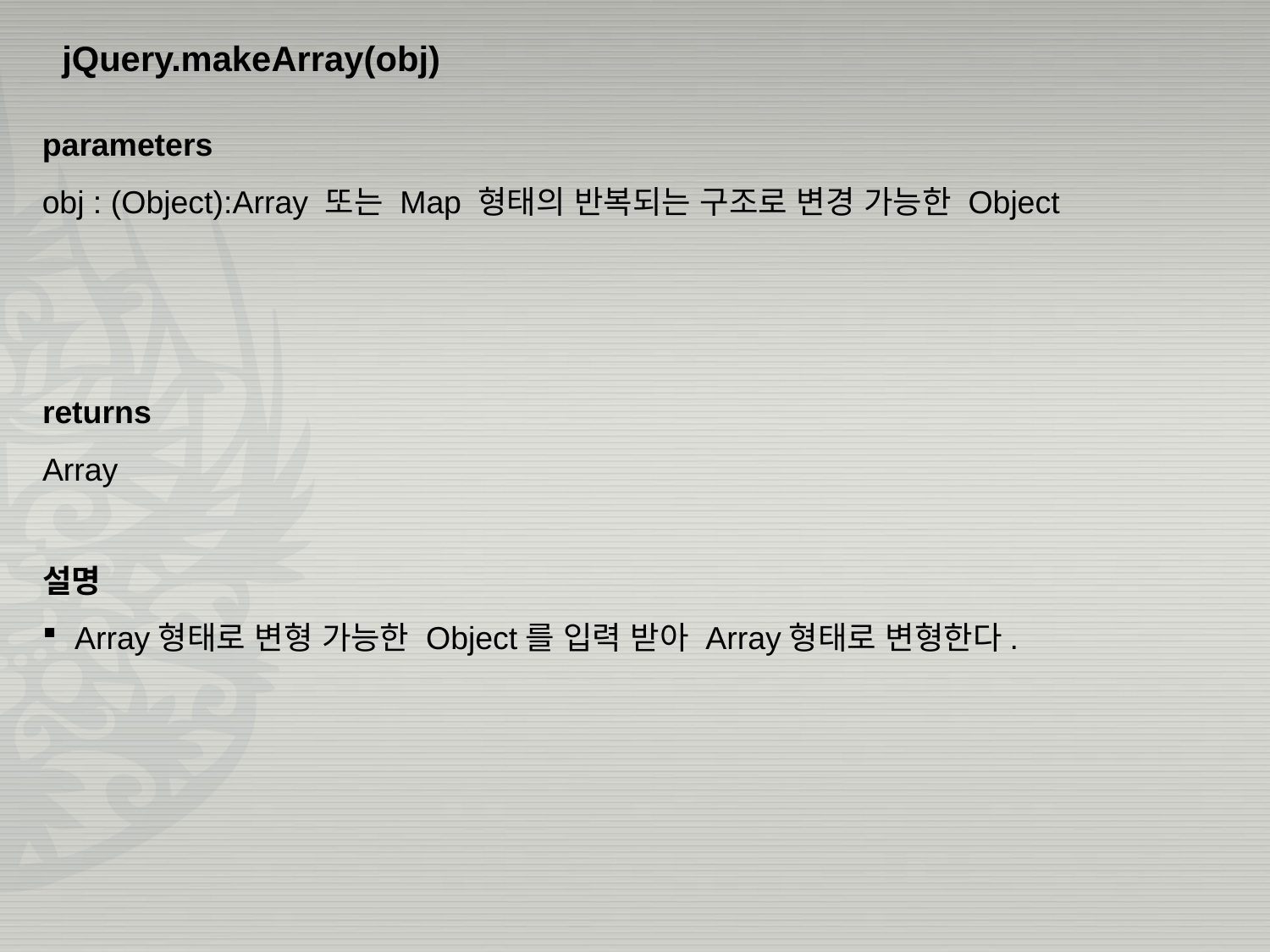

jQuery.makeArray(obj)
parameters
obj : (Object):Array 또는 Map 형태의 반복되는 구조로 변경 가능한 Object
returns
Array
설명
  Array형태로 변형 가능한 Object를 입력 받아 Array형태로 변형한다.